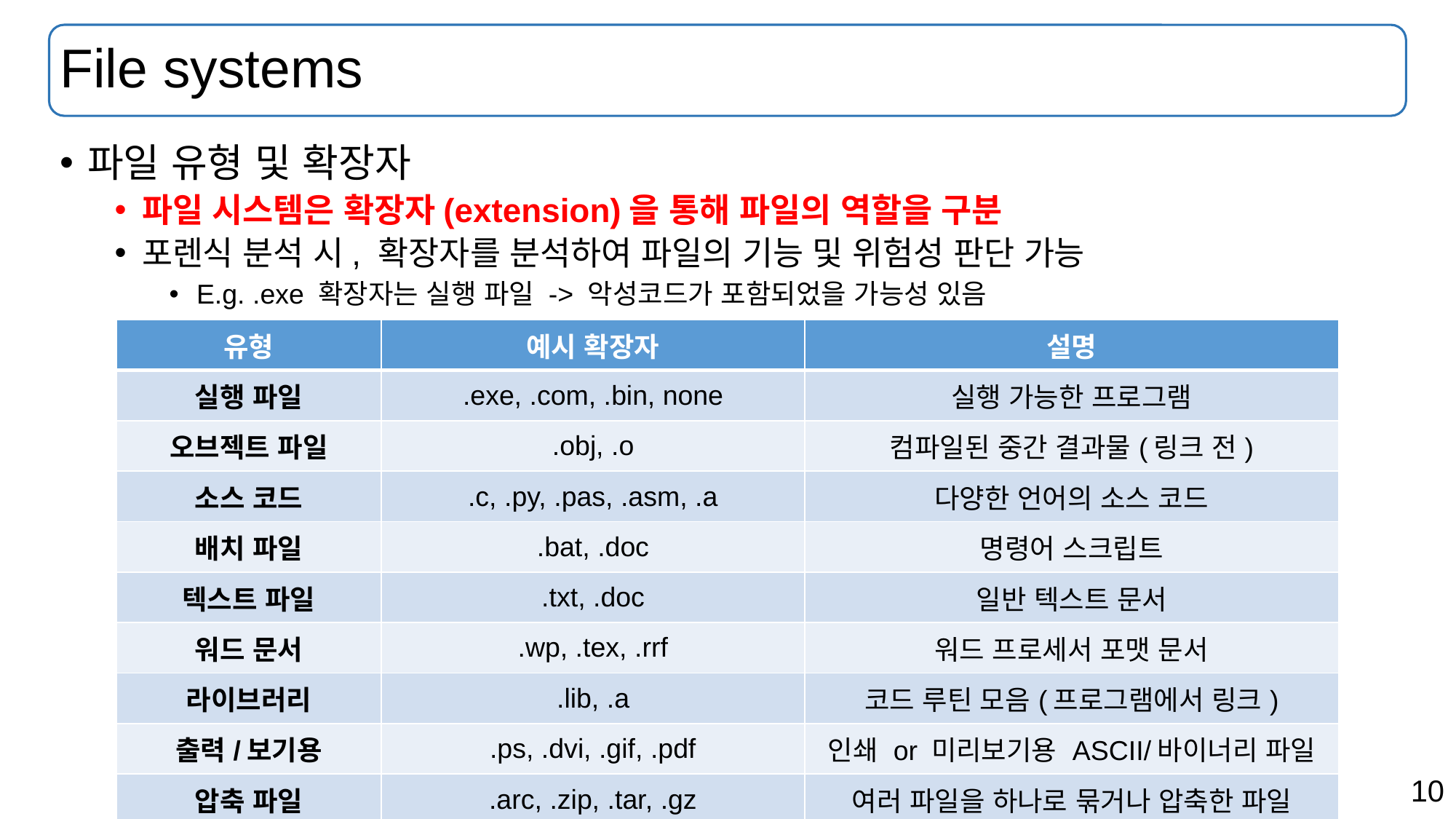

# File systems
파일 유형 및 확장자
파일 시스템은 확장자(extension)을 통해 파일의 역할을 구분
포렌식 분석 시, 확장자를 분석하여 파일의 기능 및 위험성 판단 가능
E.g. .exe 확장자는 실행 파일 -> 악성코드가 포함되었을 가능성 있음
| 유형 | 예시 확장자 | 설명 |
| --- | --- | --- |
| 실행 파일 | .exe, .com, .bin, none | 실행 가능한 프로그램 |
| 오브젝트 파일 | .obj, .o | 컴파일된 중간 결과물(링크 전) |
| 소스 코드 | .c, .py, .pas, .asm, .a | 다양한 언어의 소스 코드 |
| 배치 파일 | .bat, .doc | 명령어 스크립트 |
| 텍스트 파일 | .txt, .doc | 일반 텍스트 문서 |
| 워드 문서 | .wp, .tex, .rrf | 워드 프로세서 포맷 문서 |
| 라이브러리 | .lib, .a | 코드 루틴 모음(프로그램에서 링크) |
| 출력/보기용 | .ps, .dvi, .gif, .pdf | 인쇄 or 미리보기용 ASCII/바이너리 파일 |
| 압축 파일 | .arc, .zip, .tar, .gz | 여러 파일을 하나로 묶거나 압축한 파일 |